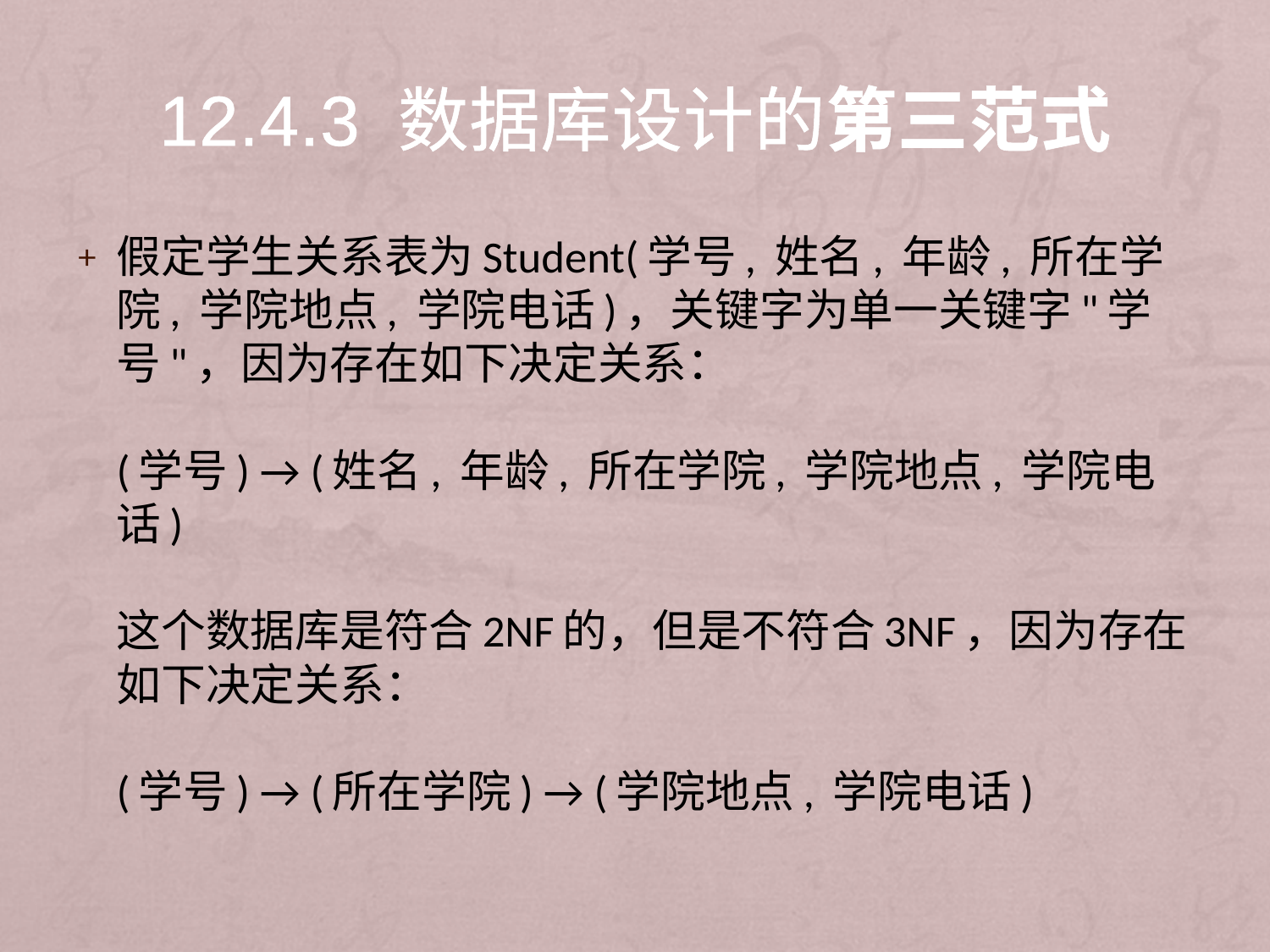

# 12.4.3 数据库设计的第三范式
假定学生关系表为Student(学号, 姓名, 年龄, 所在学院, 学院地点, 学院电话)，关键字为单一关键字"学号"，因为存在如下决定关系：
(学号) → (姓名, 年龄, 所在学院, 学院地点, 学院电话)
这个数据库是符合2NF的，但是不符合3NF，因为存在如下决定关系：
(学号) → (所在学院) → (学院地点, 学院电话)